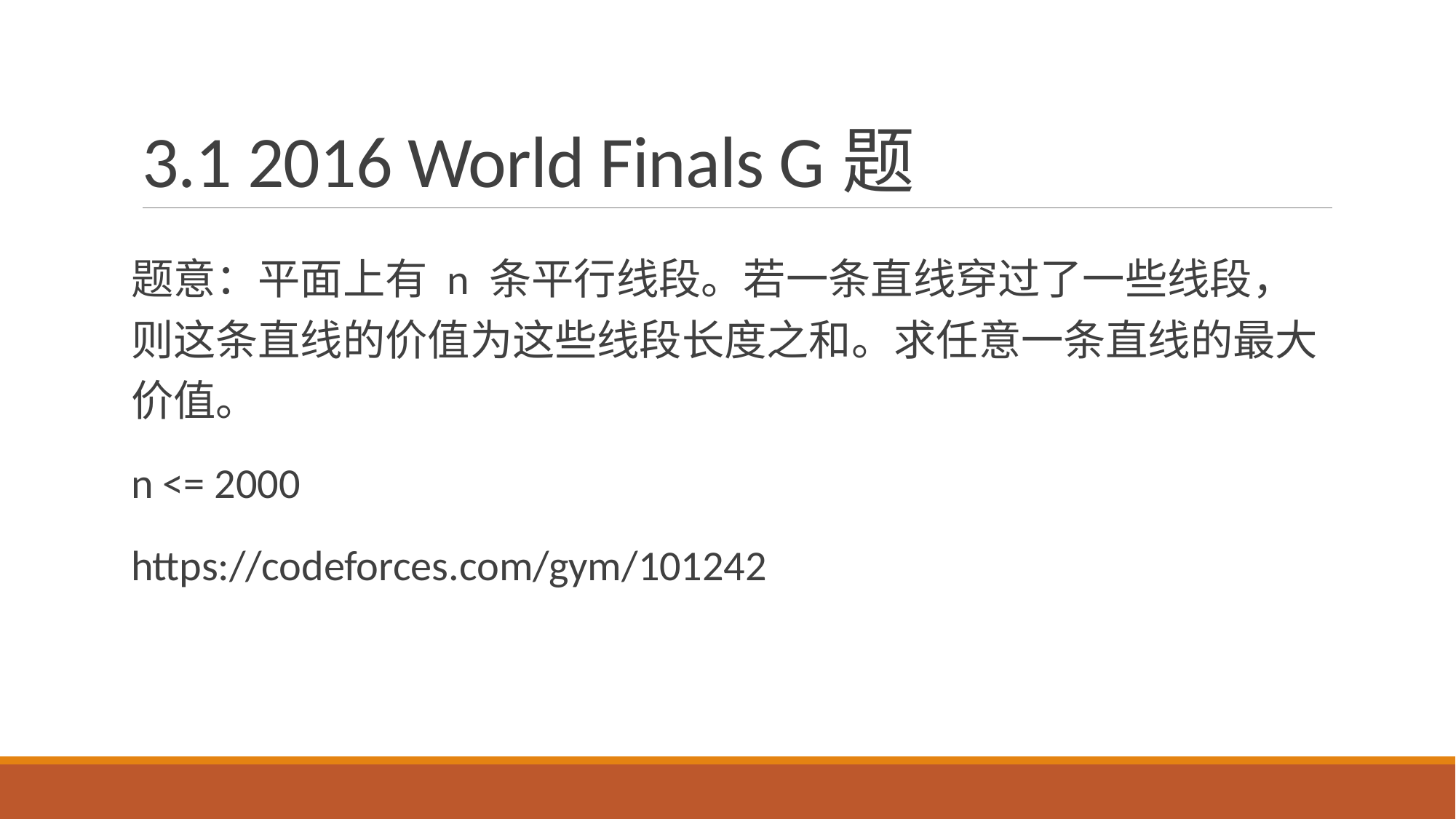

# 3.1 2016 World Finals G题
题意：平面上有 n 条平行线段。若一条直线穿过了一些线段，则这条直线的价值为这些线段长度之和。求任意一条直线的最大价值。
n <= 2000
https://codeforces.com/gym/101242